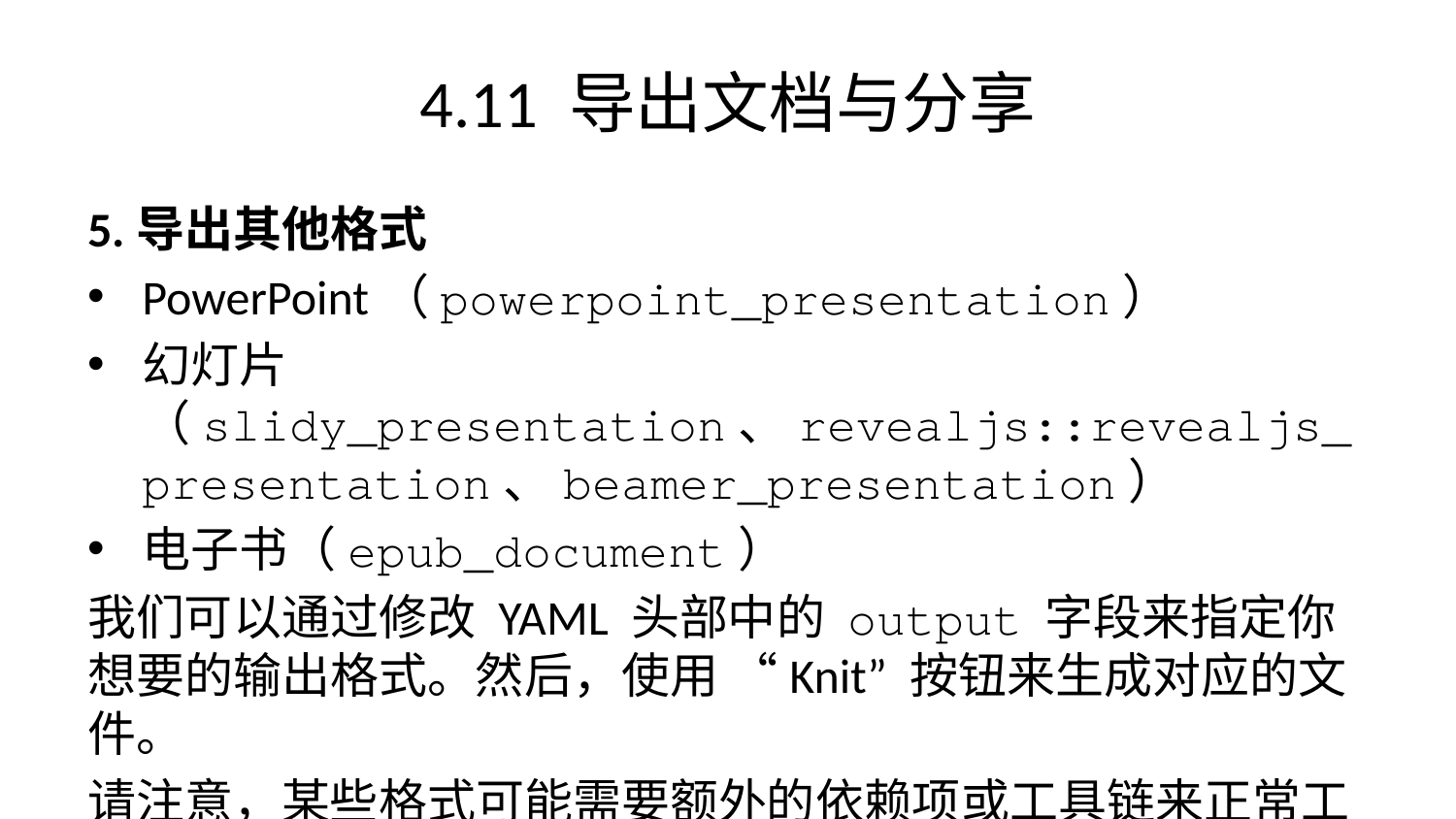

# 4.11 导出文档与分享
5.导出其他格式
PowerPoint（powerpoint_presentation）
幻灯片（slidy_presentation、revealjs::revealjs_presentation、beamer_presentation）
电子书（epub_document）
我们可以通过修改 YAML 头部中的 output 字段来指定你想要的输出格式。然后，使用 “Knit” 按钮来生成对应的文件。
请注意，某些格式可能需要额外的依赖项或工具链来正常工作。例如，要导出为电子书，可能需要安装 Calibre 或其他电子书编辑工具。